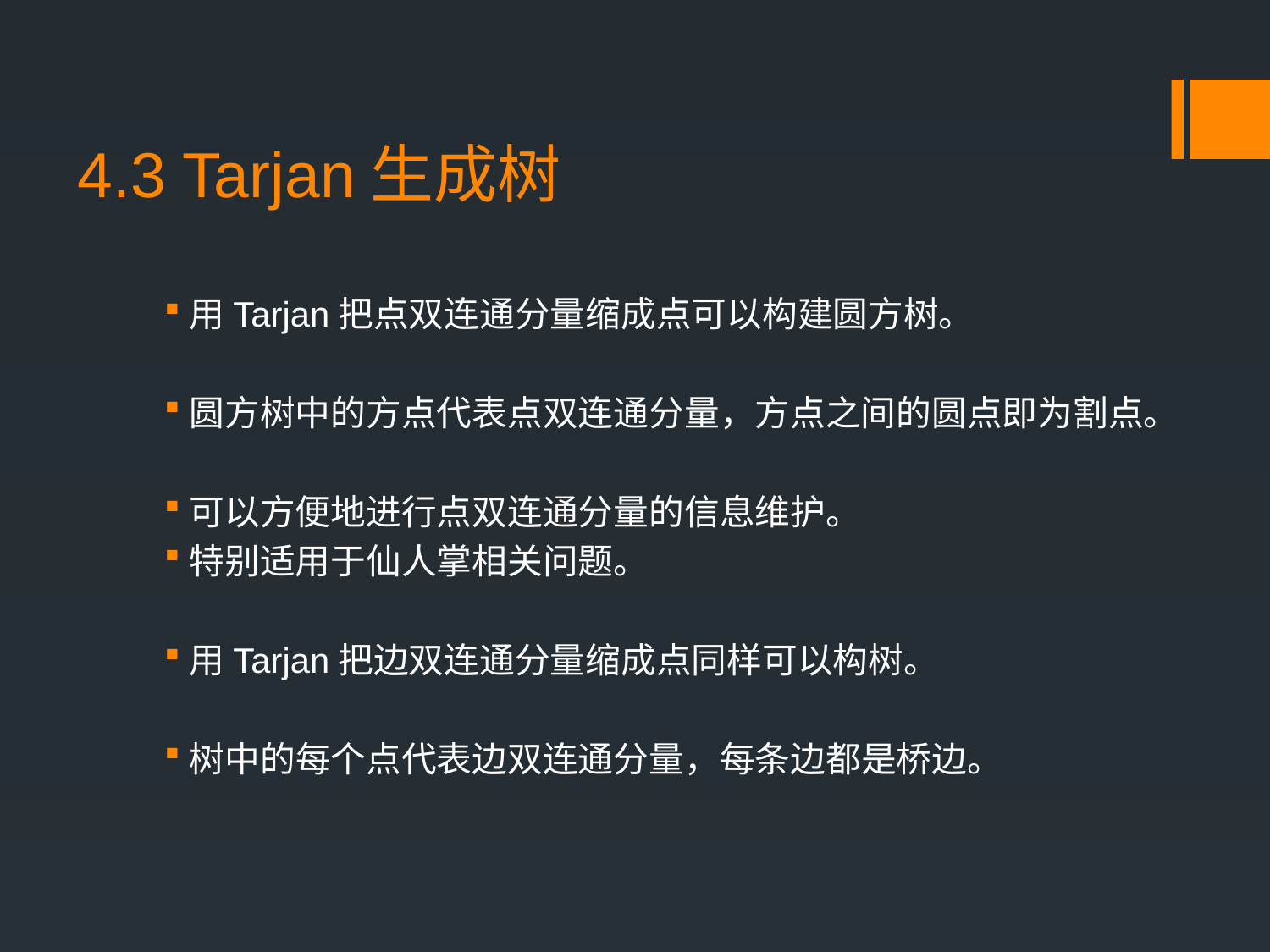

# 4.3 Tarjan生成树

用Tarjan把点双连通分量缩成点可以构建圆方树。

圆方树中的方点代表点双连通分量，方点之间的圆点即为割点。

可以方便地进行点双连通分量的信息维护。
特别适用于仙人掌相关问题。

用Tarjan把边双连通分量缩成点同样可以构树。

树中的每个点代表边双连通分量，每条边都是桥边。